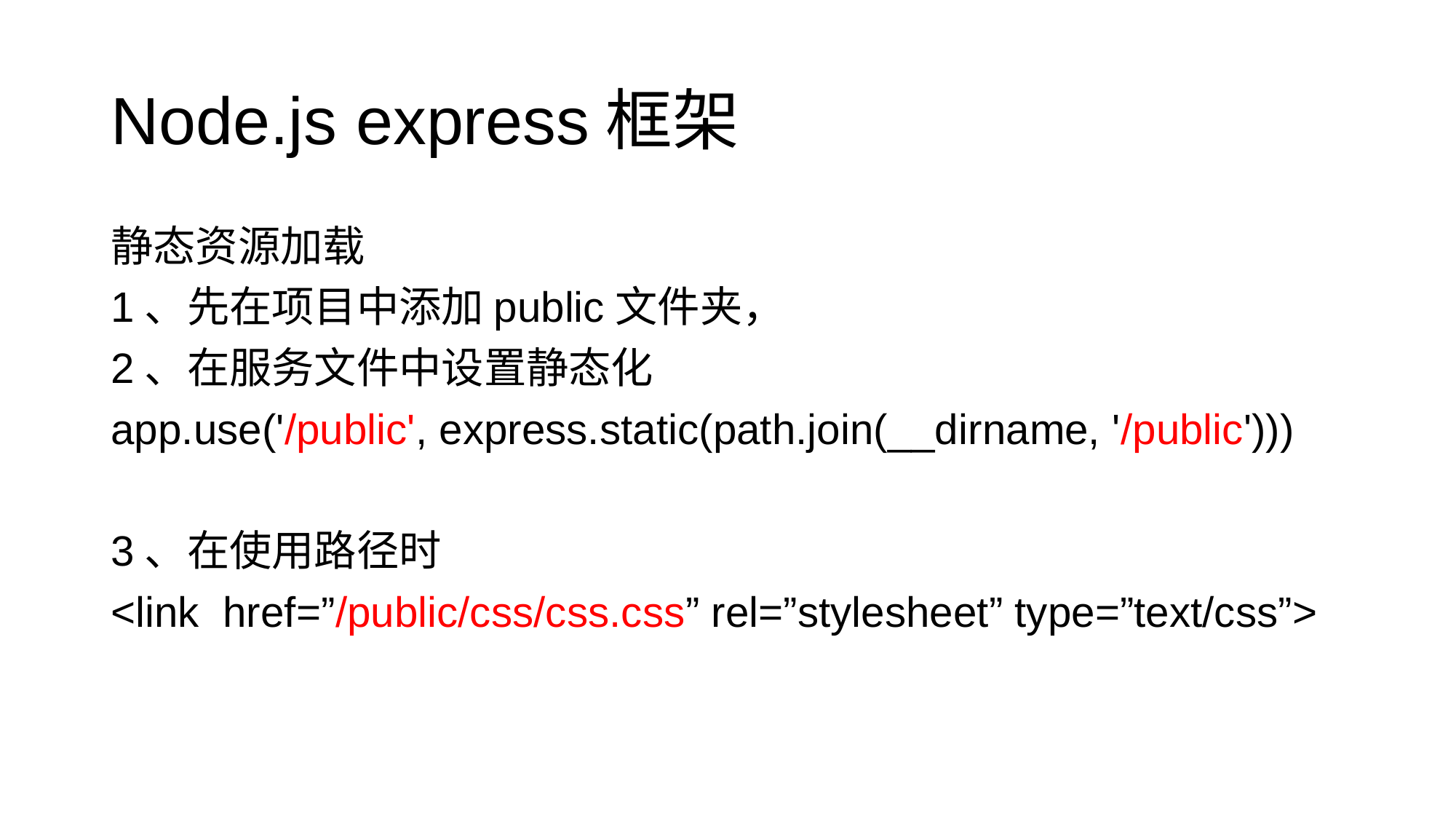

# Node.js express框架

静态资源加载
1、先在项目中添加public文件夹，
2、在服务文件中设置静态化
app.use('/public', express.static(path.join(__dirname, '/public')))

3、在使用路径时
<link  href=”/public/css/css.css” rel=”stylesheet” type=”text/css”>